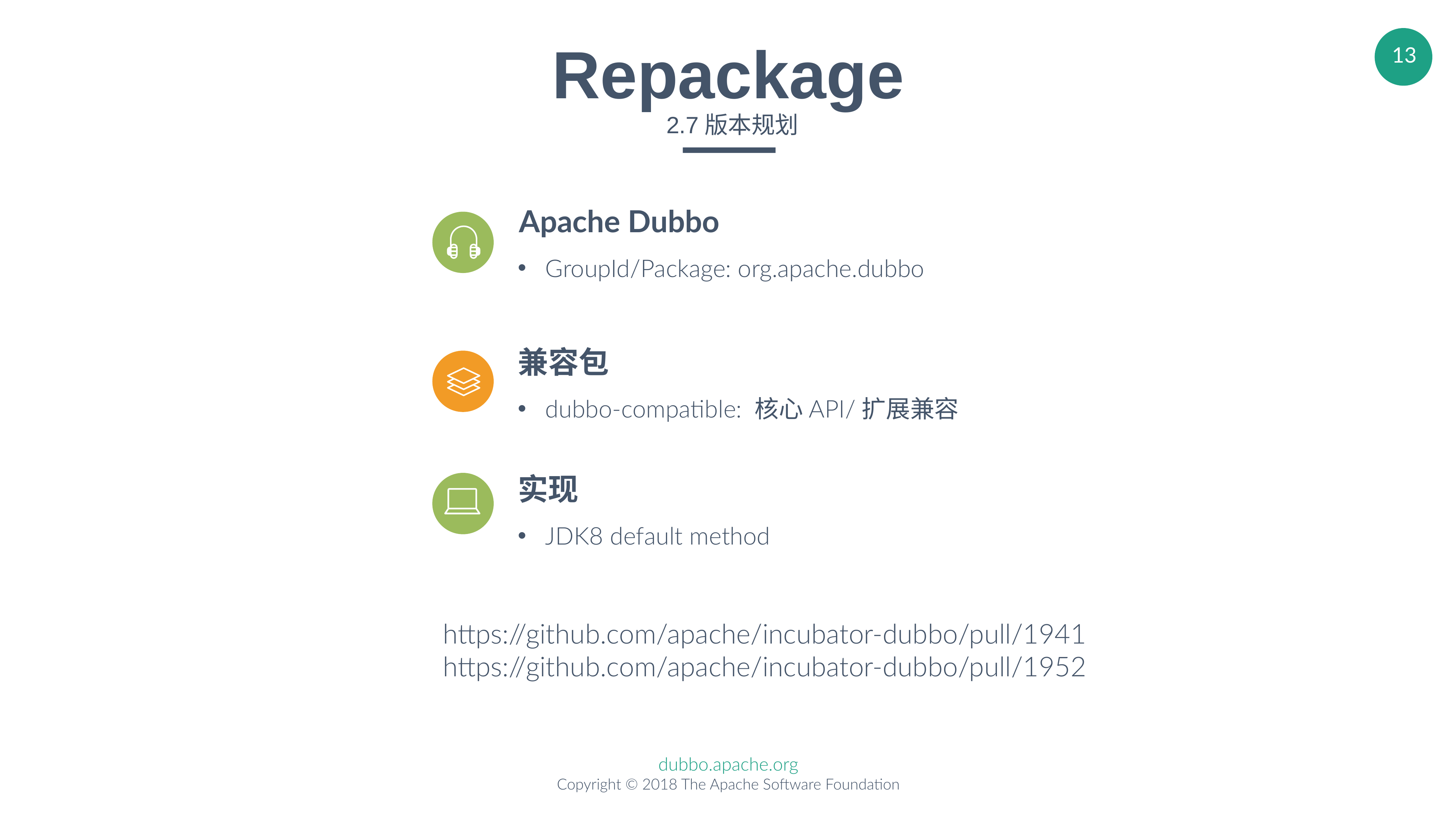

Repackage
 2.7版本规划

Apache Dubbo

GroupId/Package: org.apache.dubbo
兼容包

dubbo-compatible: 核心API/扩展兼容
实现

JDK8 default method
https://github.com/apache/incubator-dubbo/pull/1941
https://github.com/apache/incubator-dubbo/pull/1952